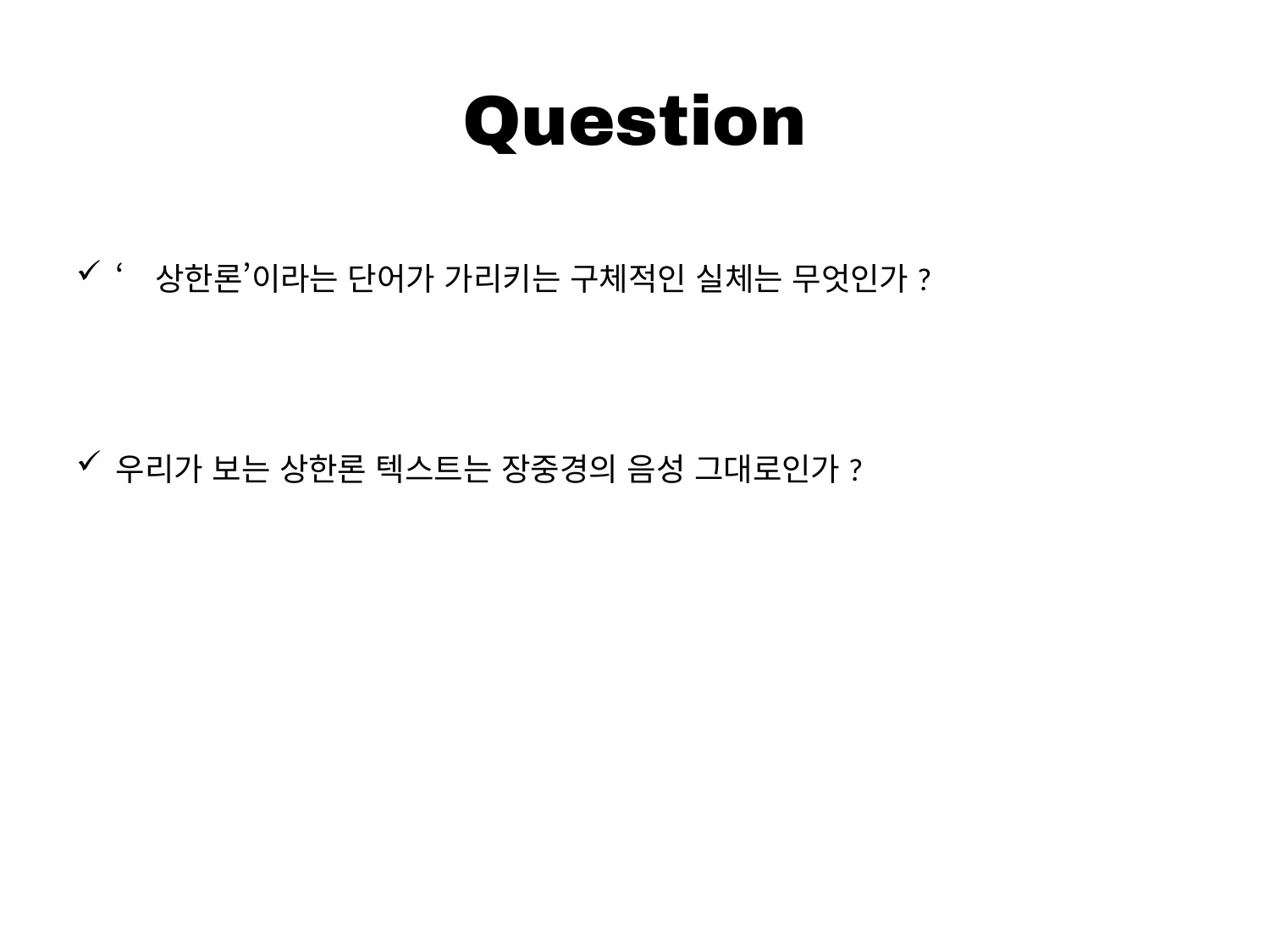

Question
‘상한론’이라는 단어가 가리키는 구체적인 실체는 무엇인가?

우리가 보는 상한론 텍스트는 장중경의 음성 그대로인가?